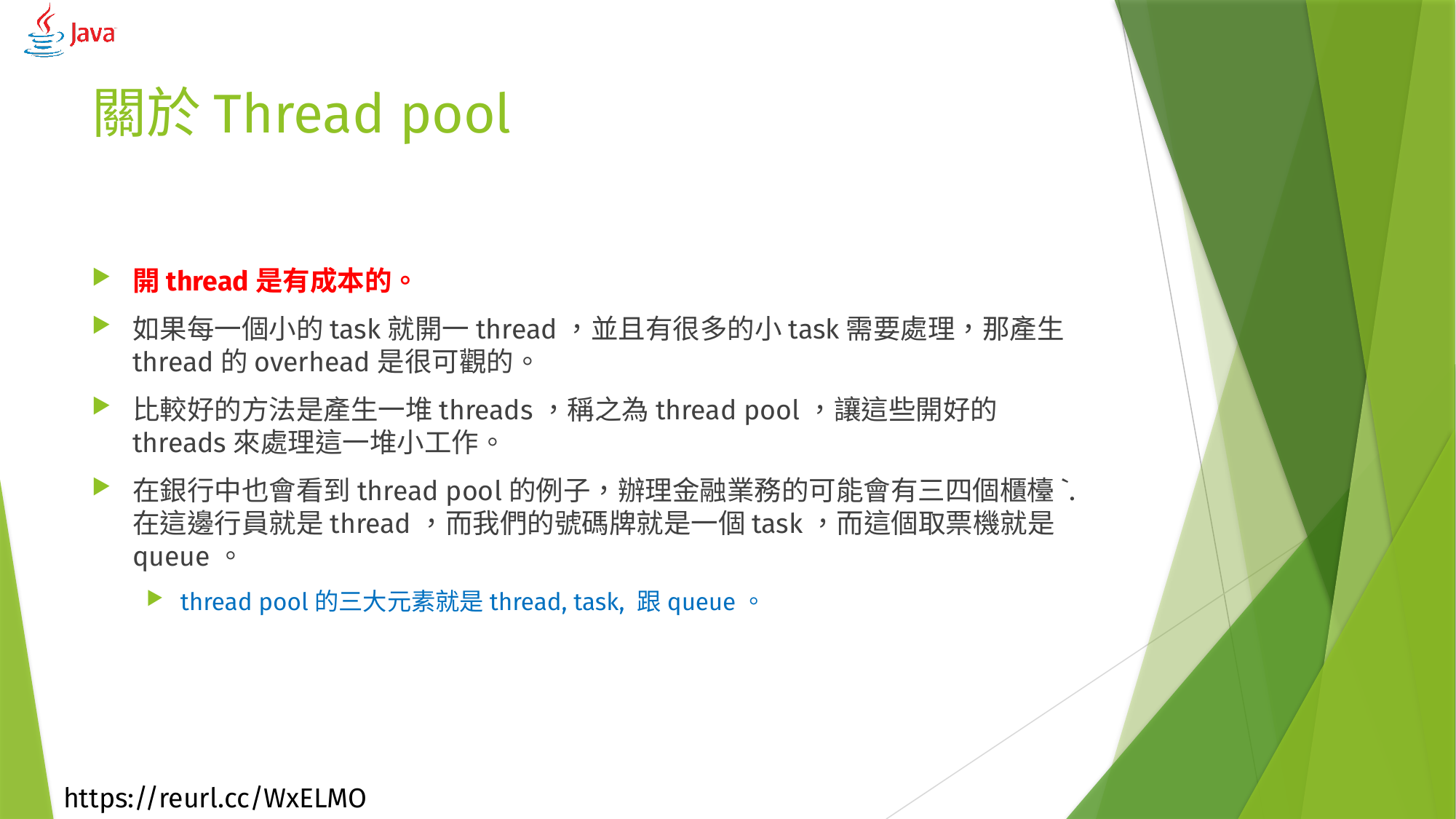

# 關於Thread pool
開thread是有成本的。
如果每一個小的task就開一thread，並且有很多的小task需要處理，那產生thread的overhead是很可觀的。
比較好的方法是產生一堆threads，稱之為thread pool，讓這些開好的threads來處理這一堆小工作。
在銀行中也會看到thread pool的例子，辦理金融業務的可能會有三四個櫃檯`.在這邊行員就是thread，而我們的號碼牌就是一個task，而這個取票機就是queue。
thread pool的三大元素就是thread, task, 跟queue。